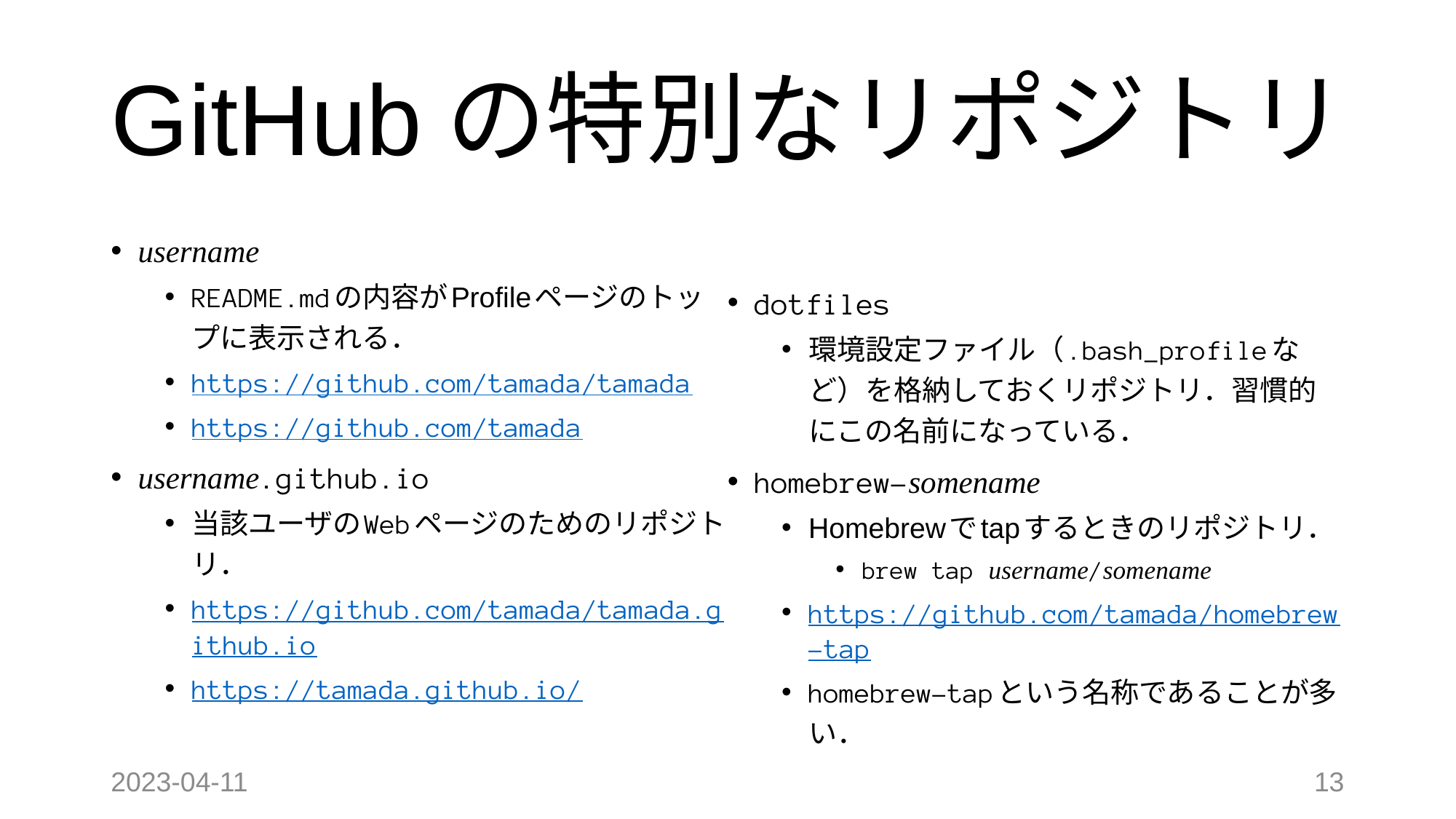

# GitHubの特別なリポジトリ
username
README.mdの内容がProfileページのトップに表示される．
https://github.com/tamada/tamada
https://github.com/tamada
username.github.io
当該ユーザのWebページのためのリポジトリ．
https://github.com/tamada/tamada.github.io
https://tamada.github.io/

dotfiles
環境設定ファイル（.bash_profileなど）を格納しておくリポジトリ．習慣的にこの名前になっている．
homebrew-somename
Homebrewでtapするときのリポジトリ．
brew tap username/somename
https://github.com/tamada/homebrew-tap
homebrew-tapという名称であることが多い．

2023-04-11
13